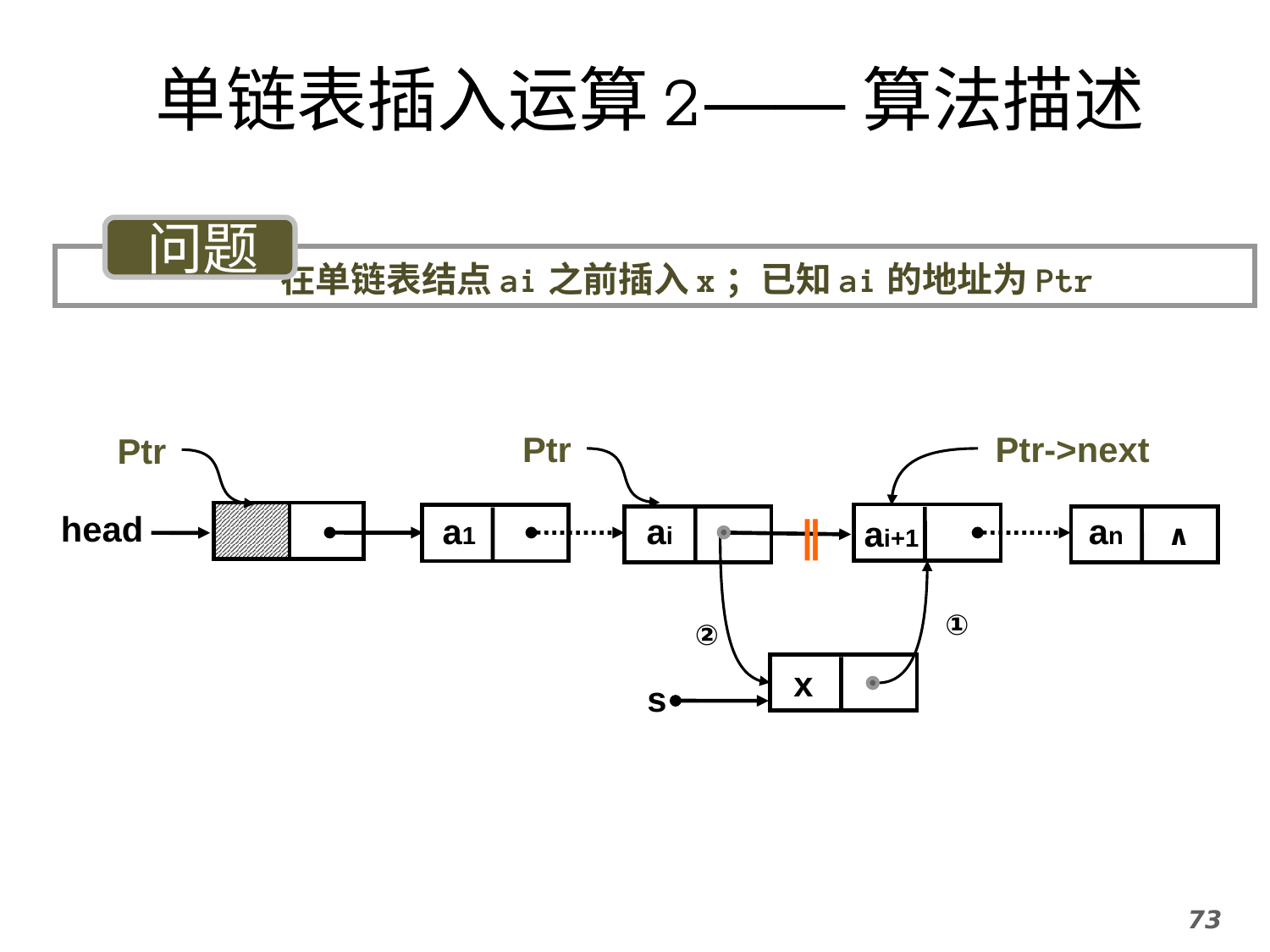

# 单链表插入运算2——算法描述
 问题
       在单链表结点ai之前插入x；已知ai的地址为Ptr
Ptr
Ptr->next
Ptr
head

a1
ai
an
∥

ai+1

∧

①
②

x
s

73